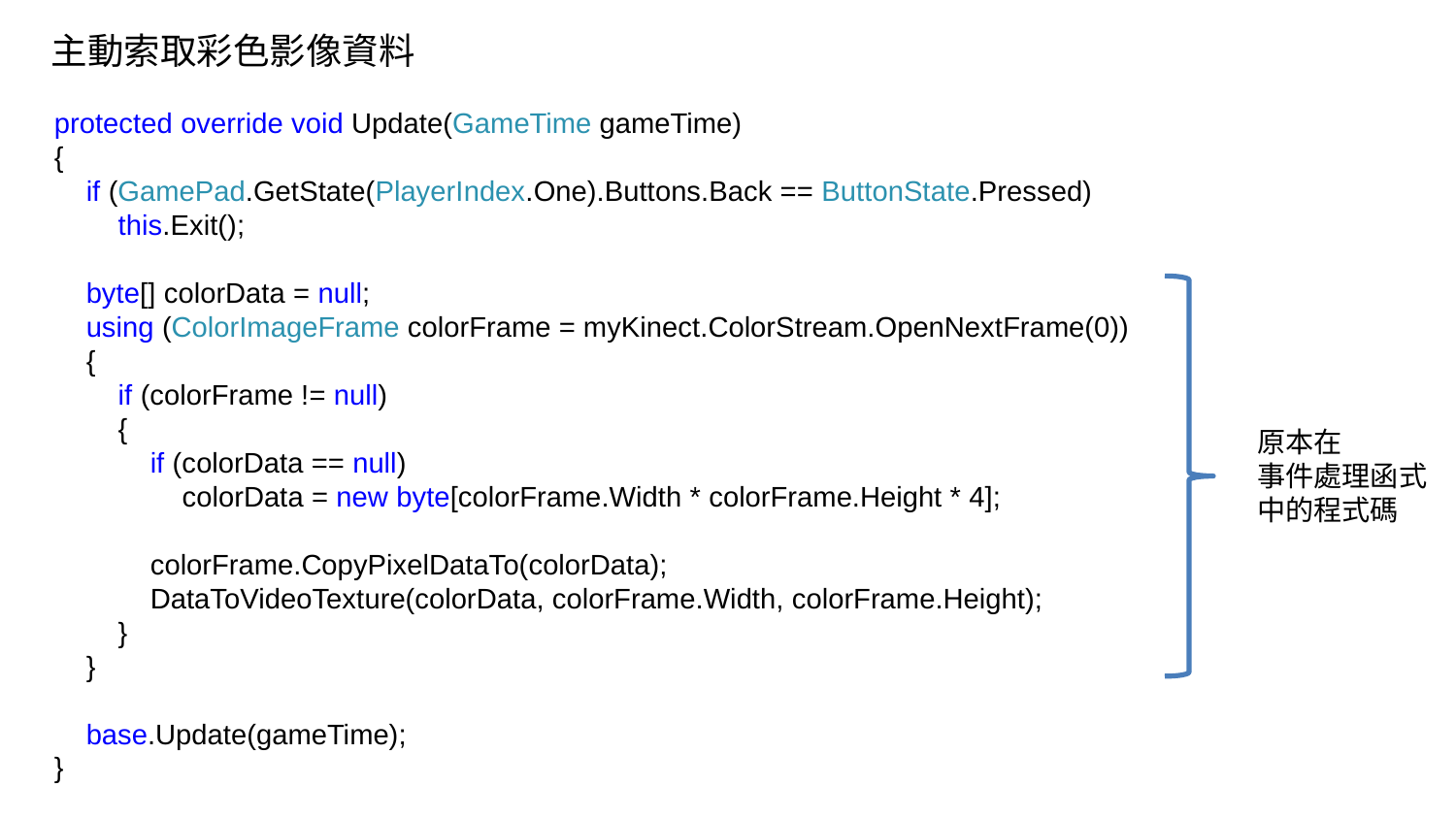

主動索取彩色影像資料
        protected override void Update(GameTime gameTime)
        {
            if (GamePad.GetState(PlayerIndex.One).Buttons.Back == ButtonState.Pressed)
                this.Exit();

            byte[] colorData = null;
            using (ColorImageFrame colorFrame = myKinect.ColorStream.OpenNextFrame(0))
            {
                if (colorFrame != null)
                {
                    if (colorData == null)
                        colorData = new byte[colorFrame.Width * colorFrame.Height * 4];

                    colorFrame.CopyPixelDataTo(colorData);
                    DataToVideoTexture(colorData, colorFrame.Width, colorFrame.Height);
                }
            }

            base.Update(gameTime);
        }

原本在
事件處理函式
中的程式碼